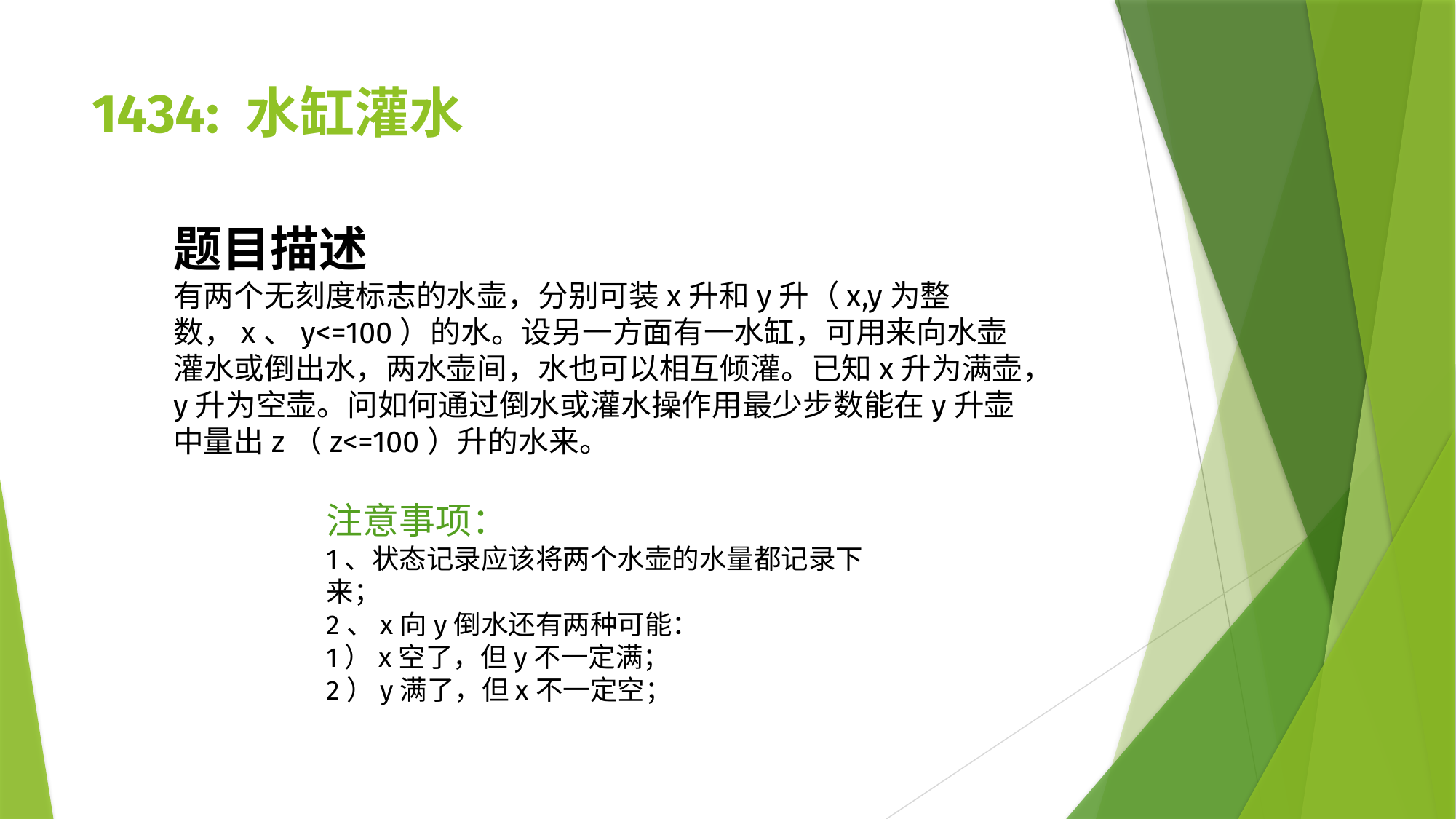

# 1434: 水缸灌水
题目描述
有两个无刻度标志的水壶，分别可装x升和y升（x,y为整数，x、y<=100）的水。设另一方面有一水缸，可用来向水壶灌水或倒出水，两水壶间，水也可以相互倾灌。已知x升为满壶，y升为空壶。问如何通过倒水或灌水操作用最少步数能在y升壶中量出z（z<=100）升的水来。
注意事项：
1、状态记录应该将两个水壶的水量都记录下来；
2、x向y倒水还有两种可能：
1）x空了，但y不一定满；
2）y满了，但x不一定空；